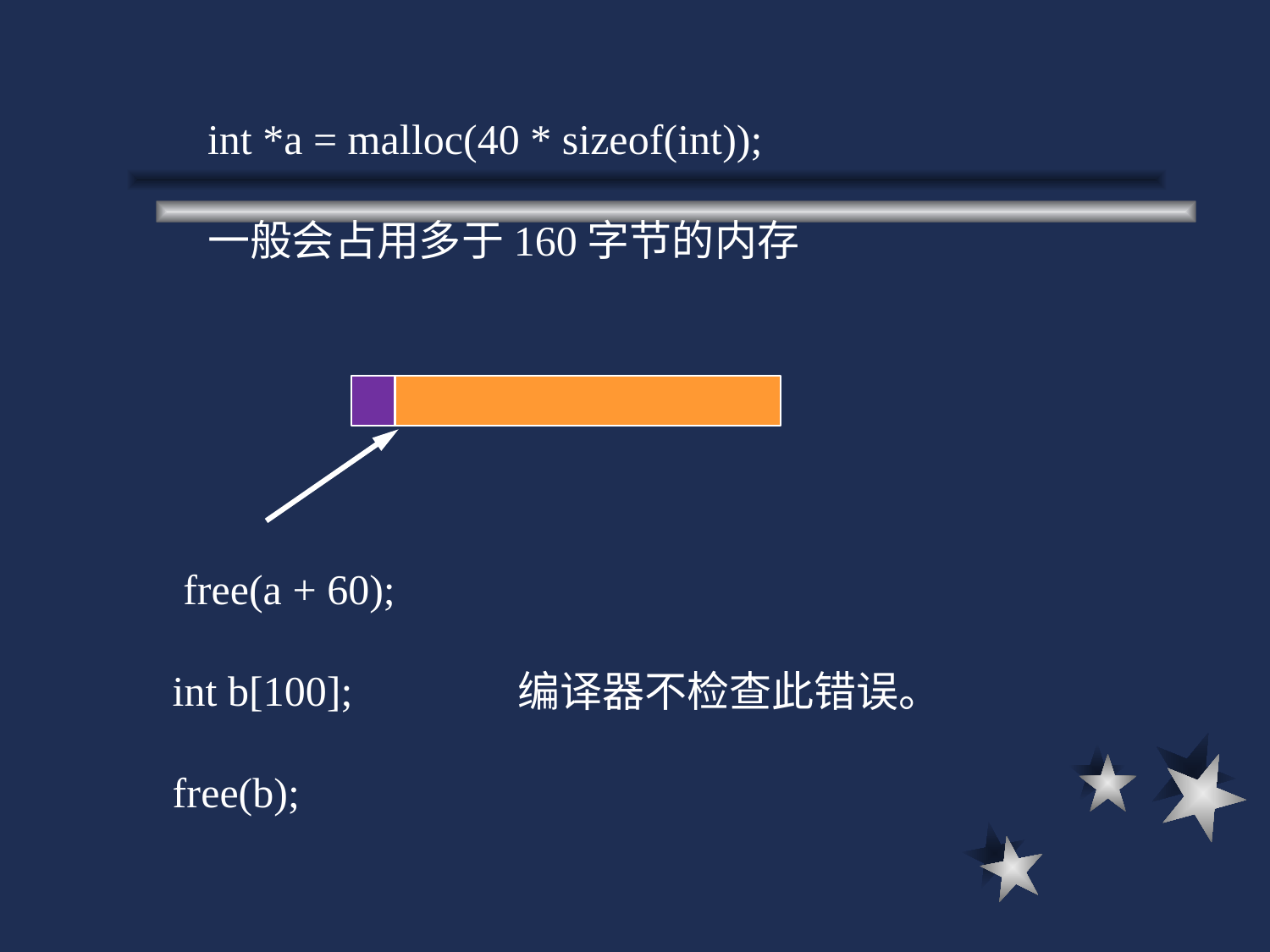

int *a = malloc(40 * sizeof(int));

一般会占用多于160字节的内存

 free(a + 60);

int b[100];

free(b);
编译器不检查此错误。